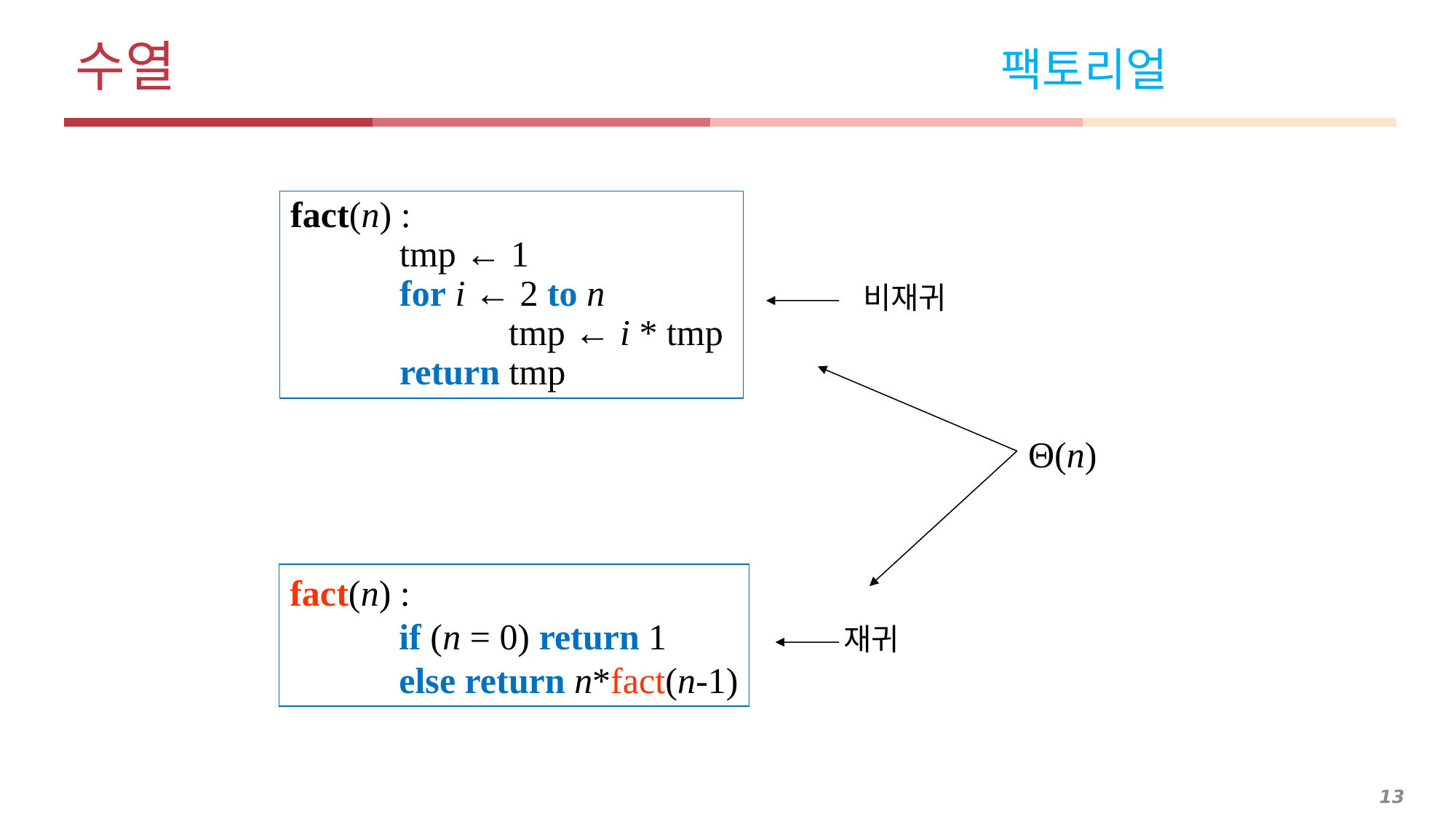

# 수열                                                      팩토리얼
fact(n) :
	tmp ← 1
	for i ← 2 to n
		tmp ← i * tmp
	return tmp
비재귀

Θ(n)
fact(n) :
	if (n = 0) return 1
	else return n*fact(n-1)
재귀